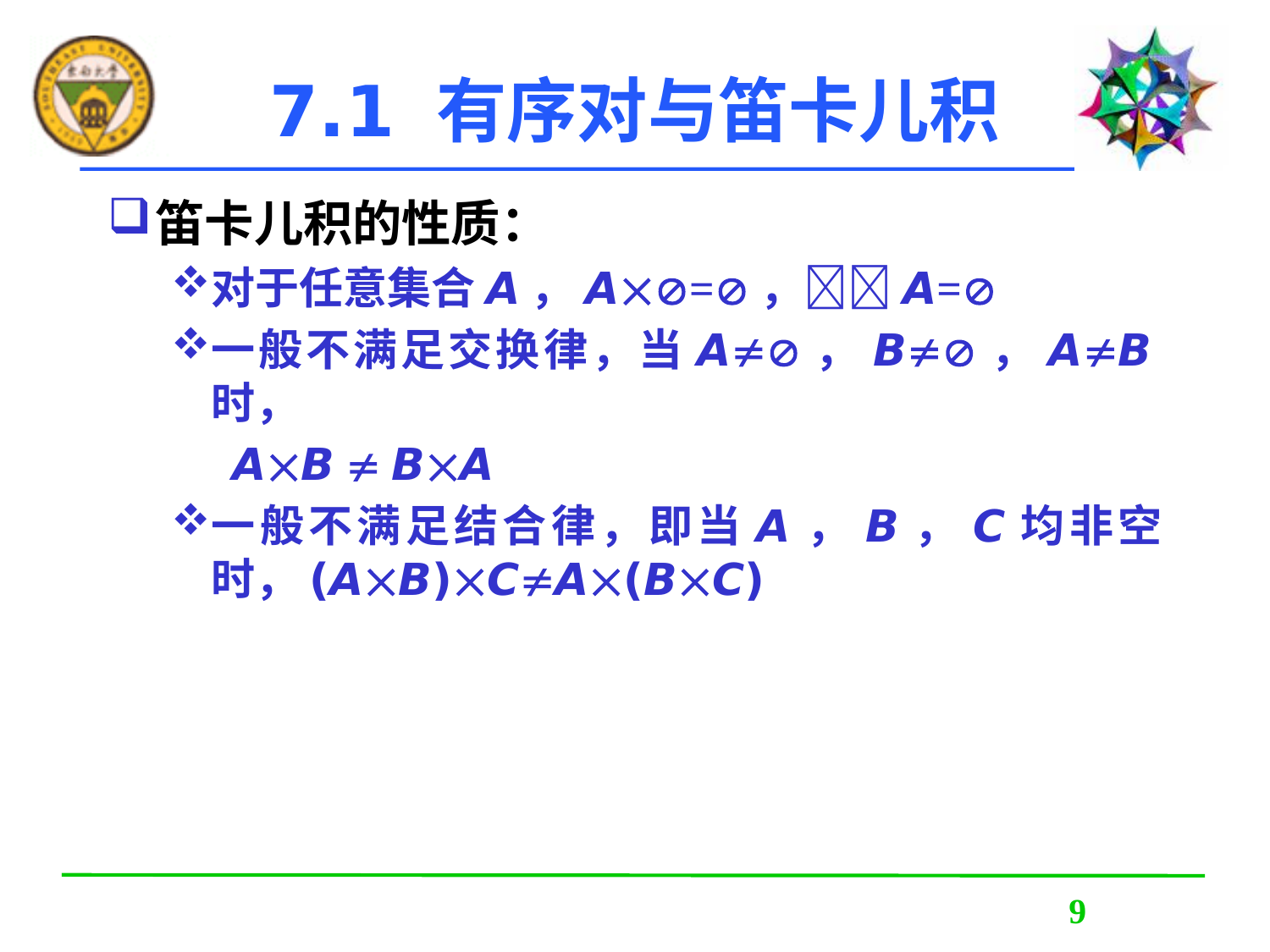

7.1 有序对与笛卡儿积
笛卡儿积的性质：
对于任意集合A，A×∅=∅，∅×A=∅
一般不满足交换律，当A≠∅，B≠∅，A≠B时，
    A×B ≠ B×A
一般不满足结合律，即当A，B，C均非空时，(A×B)×C≠A×(B×C)